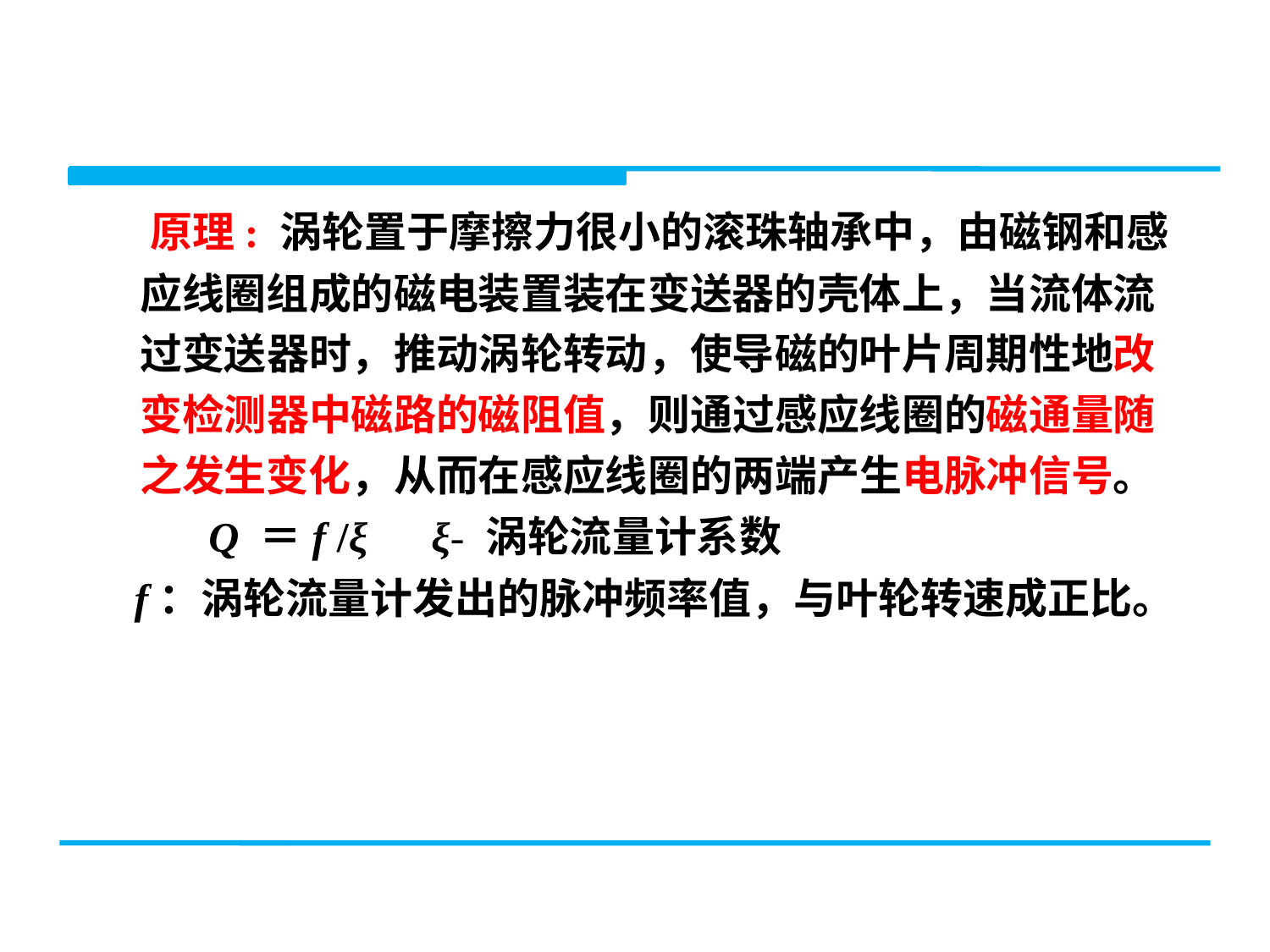

原理: 涡轮置于摩擦力很小的滚珠轴承中，由磁钢和感应线圈组成的磁电装置装在变送器的壳体上，当流体流过变送器时，推动涡轮转动，使导磁的叶片周期性地改变检测器中磁路的磁阻值，则通过感应线圈的磁通量随之发生变化，从而在感应线圈的两端产生电脉冲信号。
           Q ＝f /ξ      ξ- 涡轮流量计系数
    f：涡轮流量计发出的脉冲频率值，与叶轮转速成正比。